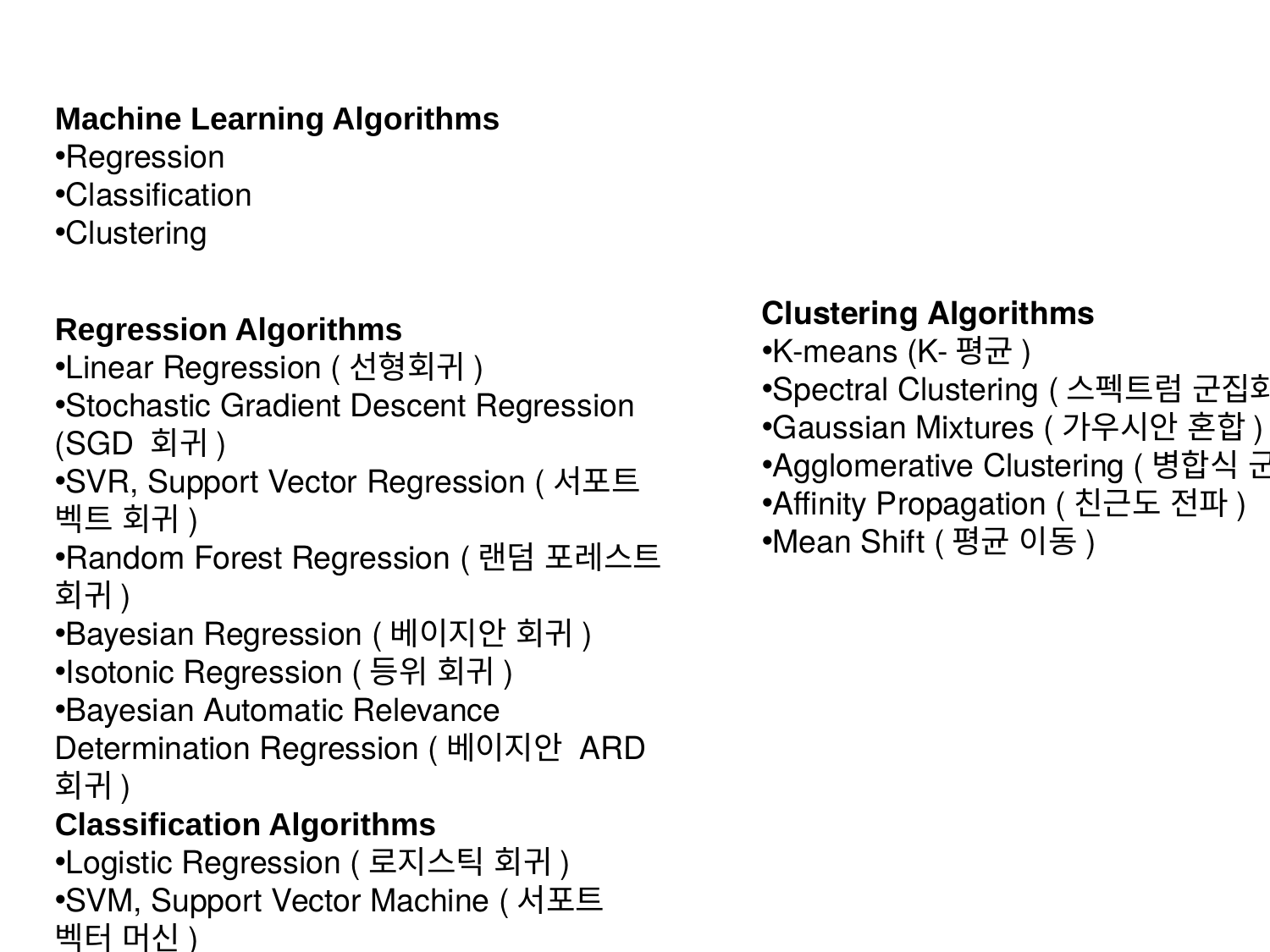

Machine Learning Algorithms
Regression
Classification
Clustering
Clustering Algorithms
K-means (K-평균)
Spectral Clustering (스펙트럼 군집화)
Gaussian Mixtures (가우시안 혼합)
Agglomerative Clustering (병합식 군집화)
Affinity Propagation (친근도 전파)
Mean Shift (평균 이동)
Regression Algorithms
Linear Regression (선형회귀)
Stochastic Gradient Descent Regression (SGD 회귀)
SVR, Support Vector Regression (서포트 벡트 회귀)
Random Forest Regression (랜덤 포레스트 회귀)
Bayesian Regression (베이지안 회귀)
Isotonic Regression (등위 회귀)
Bayesian Automatic Relevance Determination Regression (베이지안 ARD 회귀)
Classification Algorithms
Logistic Regression (로지스틱 회귀)
SVM, Support Vector Machine (서포트 벡터 머신)
Random Forest (랜덤 포레스트)
Decision Tree (의사결정 트리)
GBT, Gradient Boosting Tree (그레디언트 부스팅 트리)
SGD Classifier (SGD 분류기)
AdaBoost